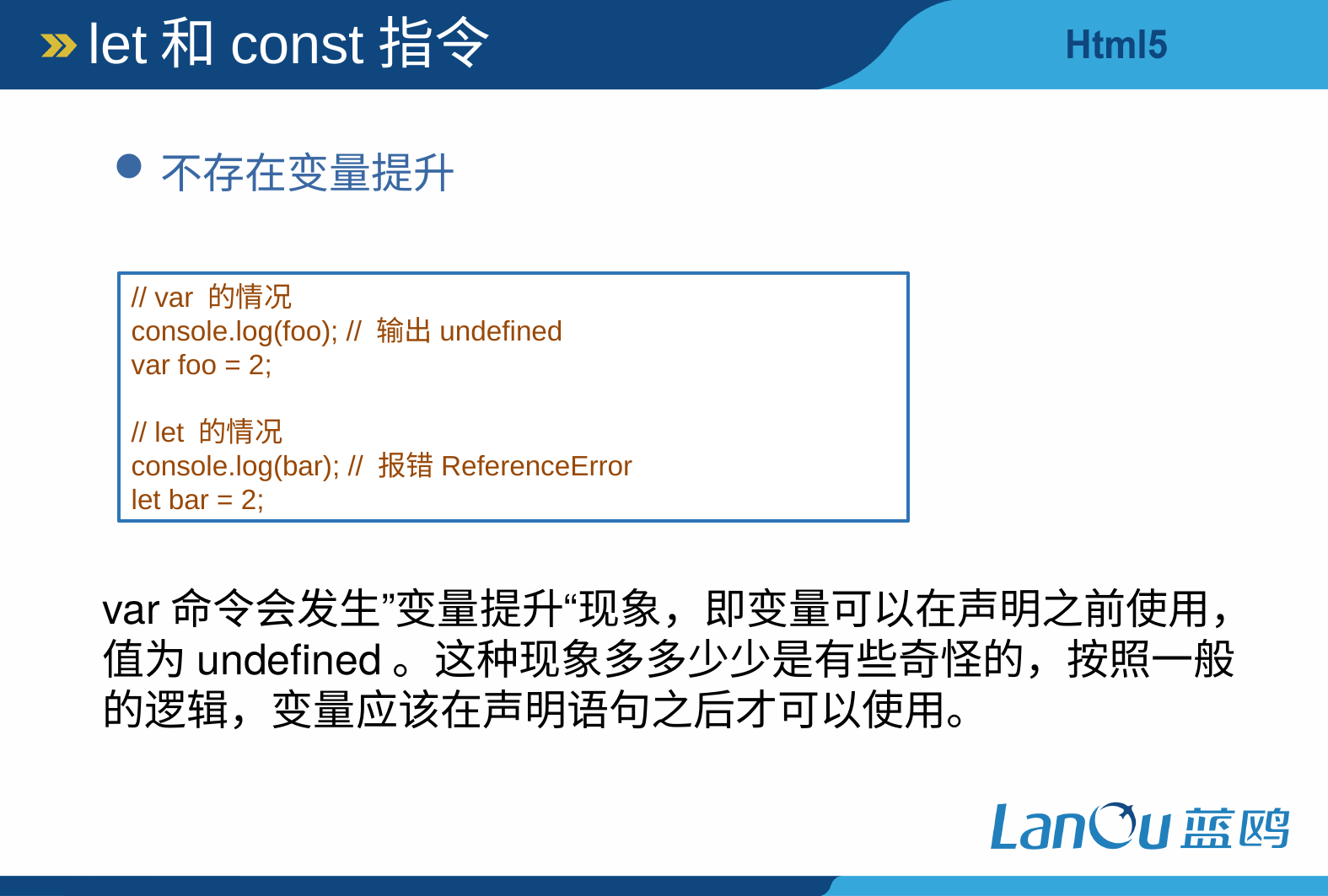

let和const指令
不存在变量提升
// var 的情况
console.log(foo); // 输出undefined
var foo = 2;

// let 的情况
console.log(bar); // 报错ReferenceError
let bar = 2;
var命令会发生”变量提升“现象，即变量可以在声明之前使用，值为undefined。这种现象多多少少是有些奇怪的，按照一般的逻辑，变量应该在声明语句之后才可以使用。